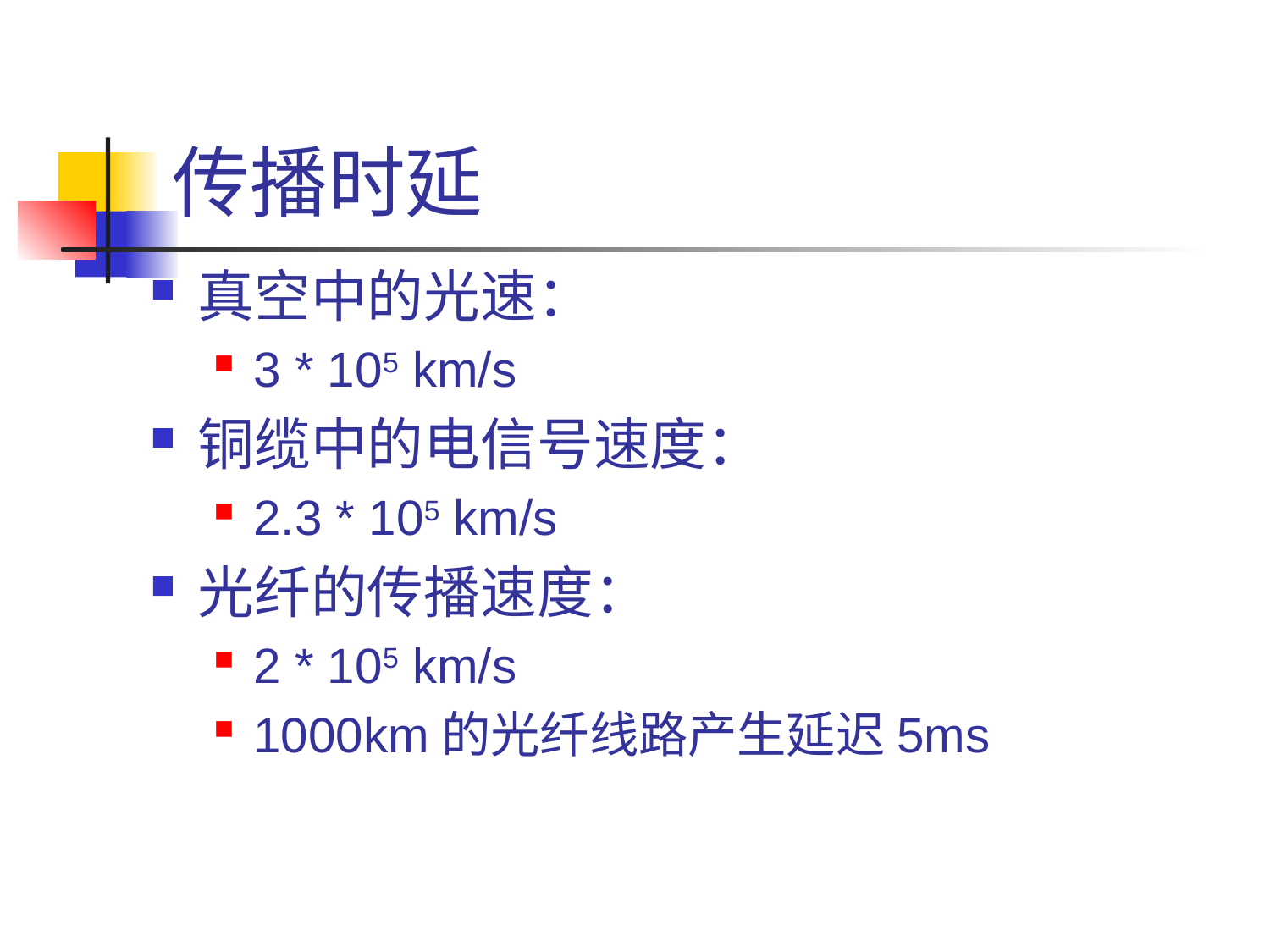

# 传播时延
真空中的光速：
3 * 105 km/s
铜缆中的电信号速度：
2.3 * 105 km/s
光纤的传播速度：
2 * 105 km/s
1000km的光纤线路产生延迟5ms